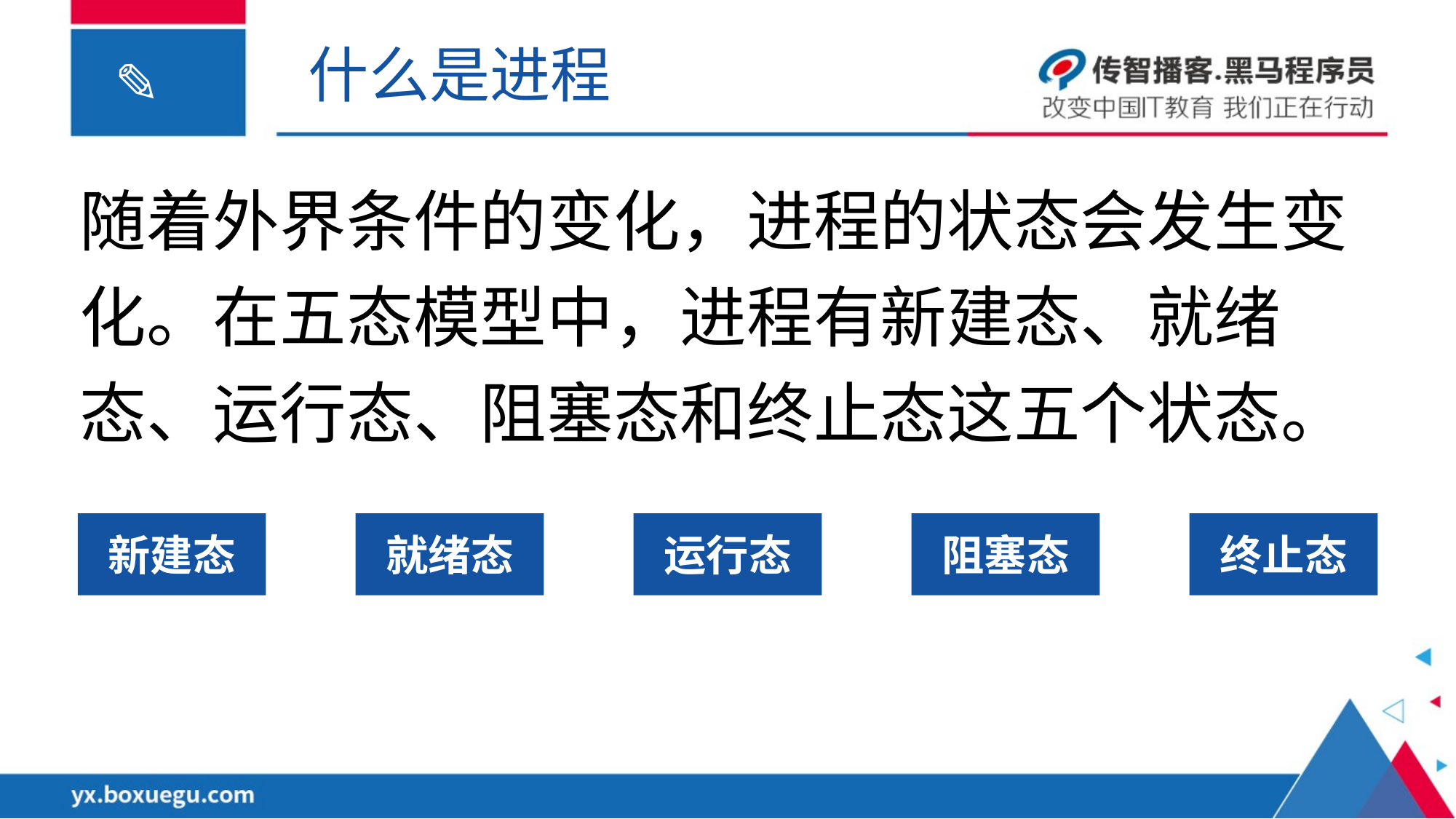

什么是进程
随着外界条件的变化，进程的状态会发生变化。在五态模型中，进程有新建态、就绪态、运行态、阻塞态和终止态这五个状态。
新建态
就绪态
运行态
阻塞态
终止态